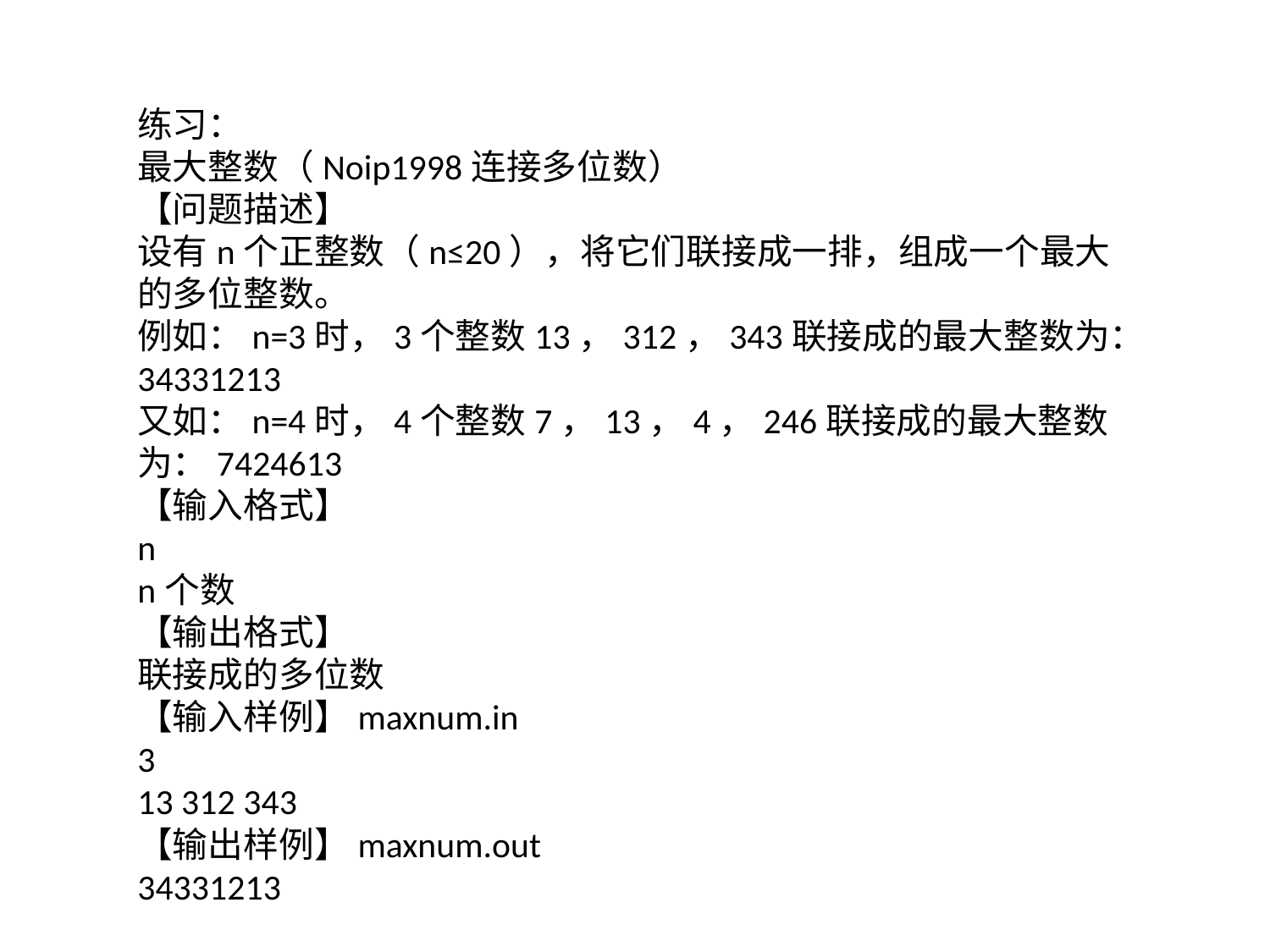

练习：
最大整数（Noip1998连接多位数）
【问题描述】
设有n个正整数（n≤20），将它们联接成一排，组成一个最大的多位整数。
例如：n=3时，3个整数13，312，343联接成的最大整数为：34331213
又如：n=4时，4个整数7，13，4，246联接成的最大整数为：7424613
【输入格式】
n
n个数
【输出格式】
联接成的多位数
【输入样例】maxnum.in
3
13 312 343
【输出样例】maxnum.out
34331213